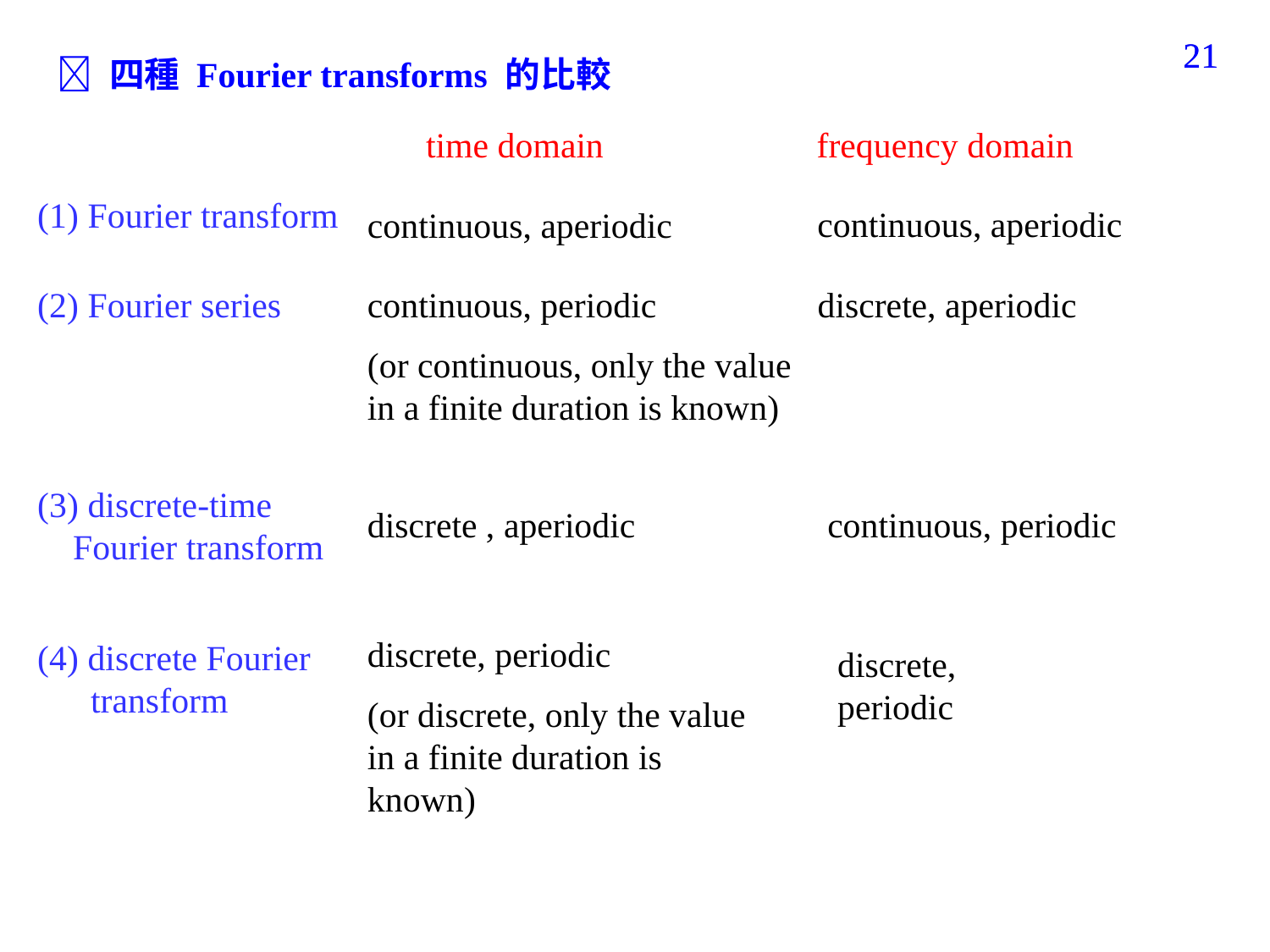

21
21
• 四種 Fourier transforms 的比較
time domain
frequency domain
(1) Fourier transform
continuous, aperiodic
continuous, aperiodic
continuous, periodic
(or continuous, only the value in a finite duration is known)
(2) Fourier series
discrete, aperiodic
(3) discrete-time
    Fourier transform
discrete , aperiodic
continuous, periodic
discrete, periodic
(or discrete, only the value in a finite duration is known)
(4) discrete Fourier
      transform
discrete, periodic